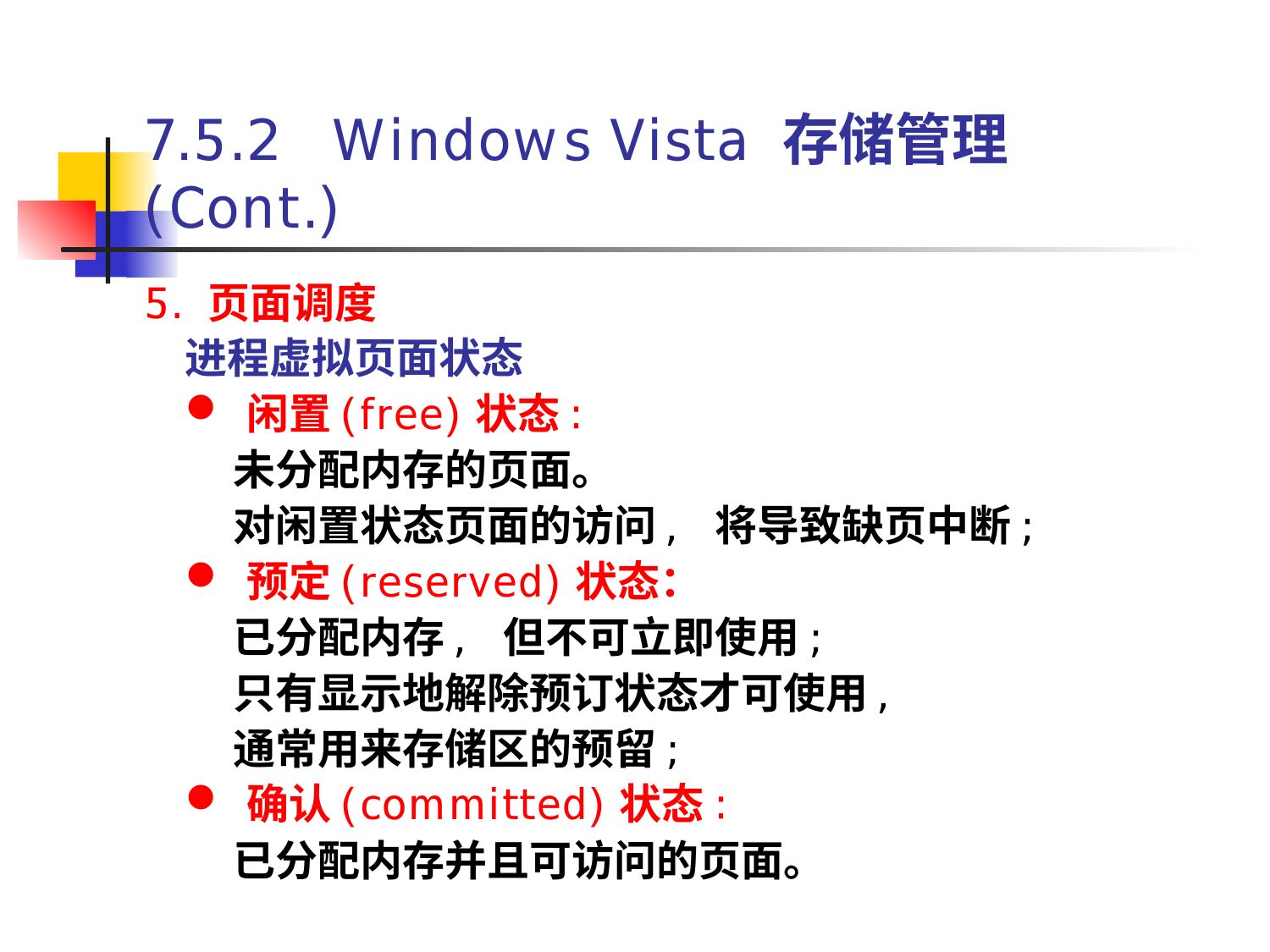

7.5.2   Windows Vista 存储管理(Cont.)
5. 页面调度
进程虚拟页面状态
 闲置(free)状态:
    未分配内存的页面。
    对闲置状态页面的访问,  将导致缺页中断;
 预定(reserved)状态：
    已分配内存,  但不可立即使用;
    只有显示地解除预订状态才可使用,
    通常用来存储区的预留;
 确认(committed)状态:
    已分配内存并且可访问的页面。